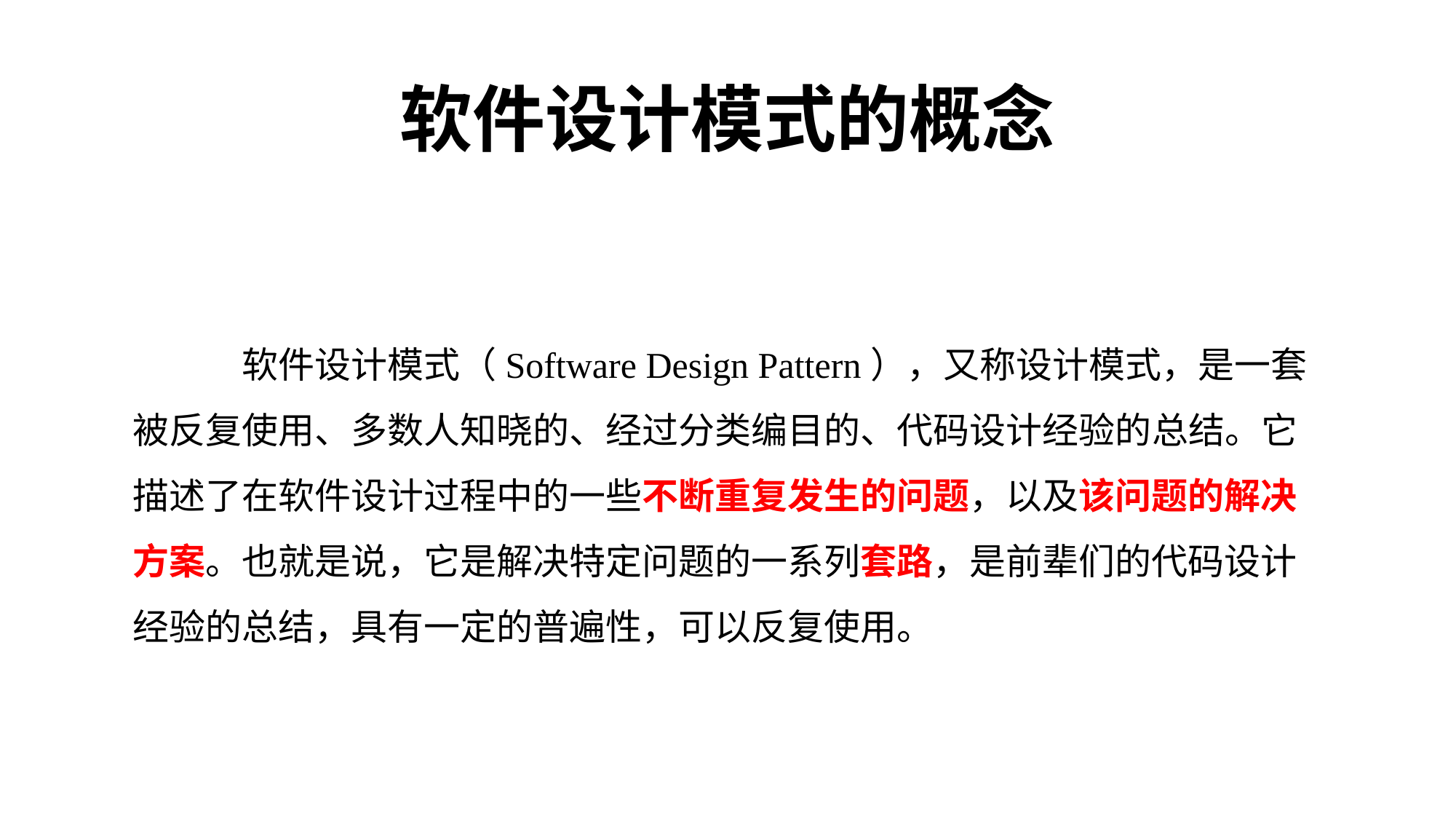

# 软件设计模式的概念
	软件设计模式（Software Design Pattern），又称设计模式，是一套被反复使用、多数人知晓的、经过分类编目的、代码设计经验的总结。它描述了在软件设计过程中的一些不断重复发生的问题，以及该问题的解决方案。也就是说，它是解决特定问题的一系列套路，是前辈们的代码设计经验的总结，具有一定的普遍性，可以反复使用。